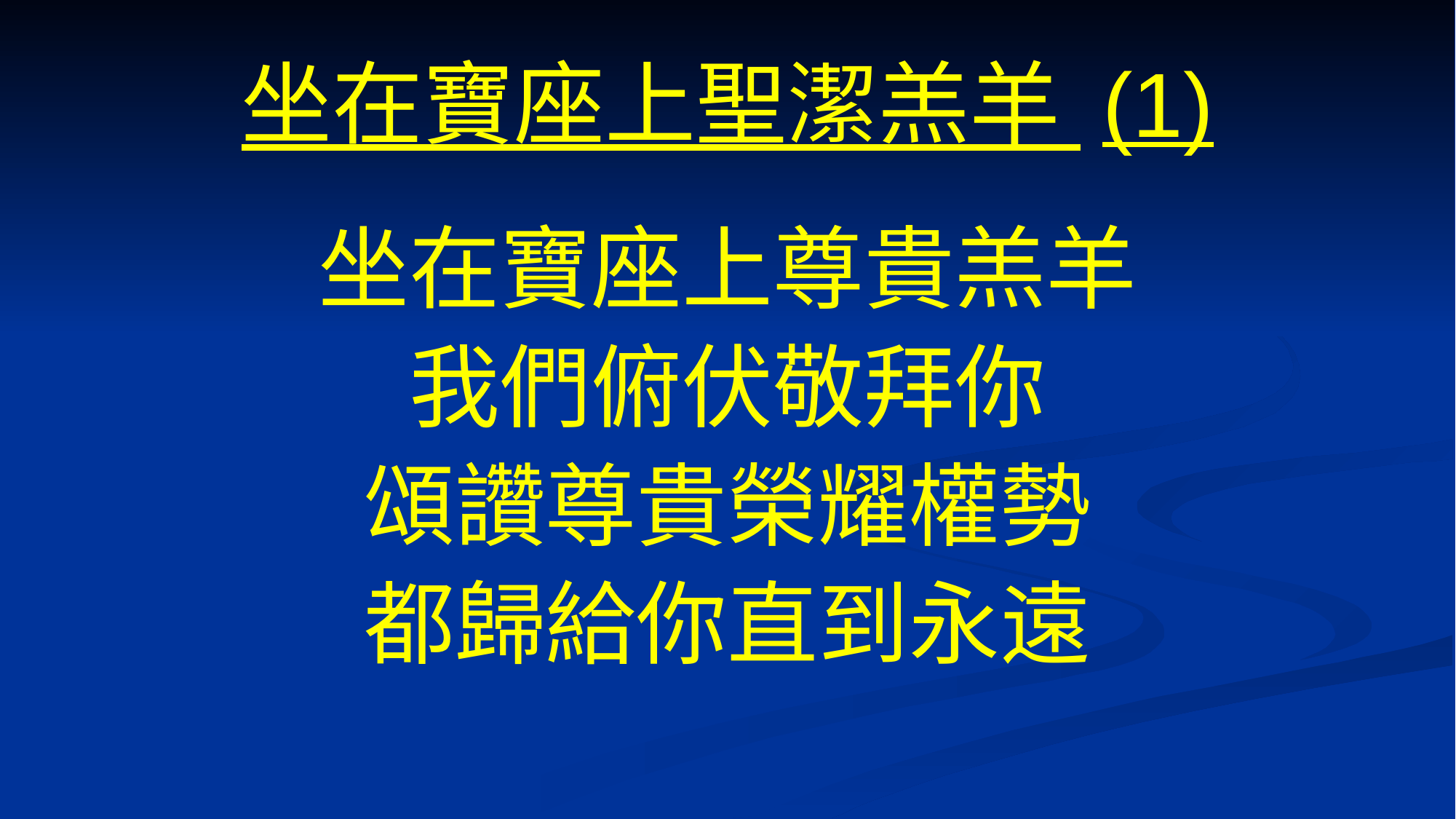

# 坐在寶座上聖潔羔羊 (1)
坐在寶座上尊貴羔羊
我們俯伏敬拜你
頌讚尊貴榮耀權勢
都歸給你直到永遠